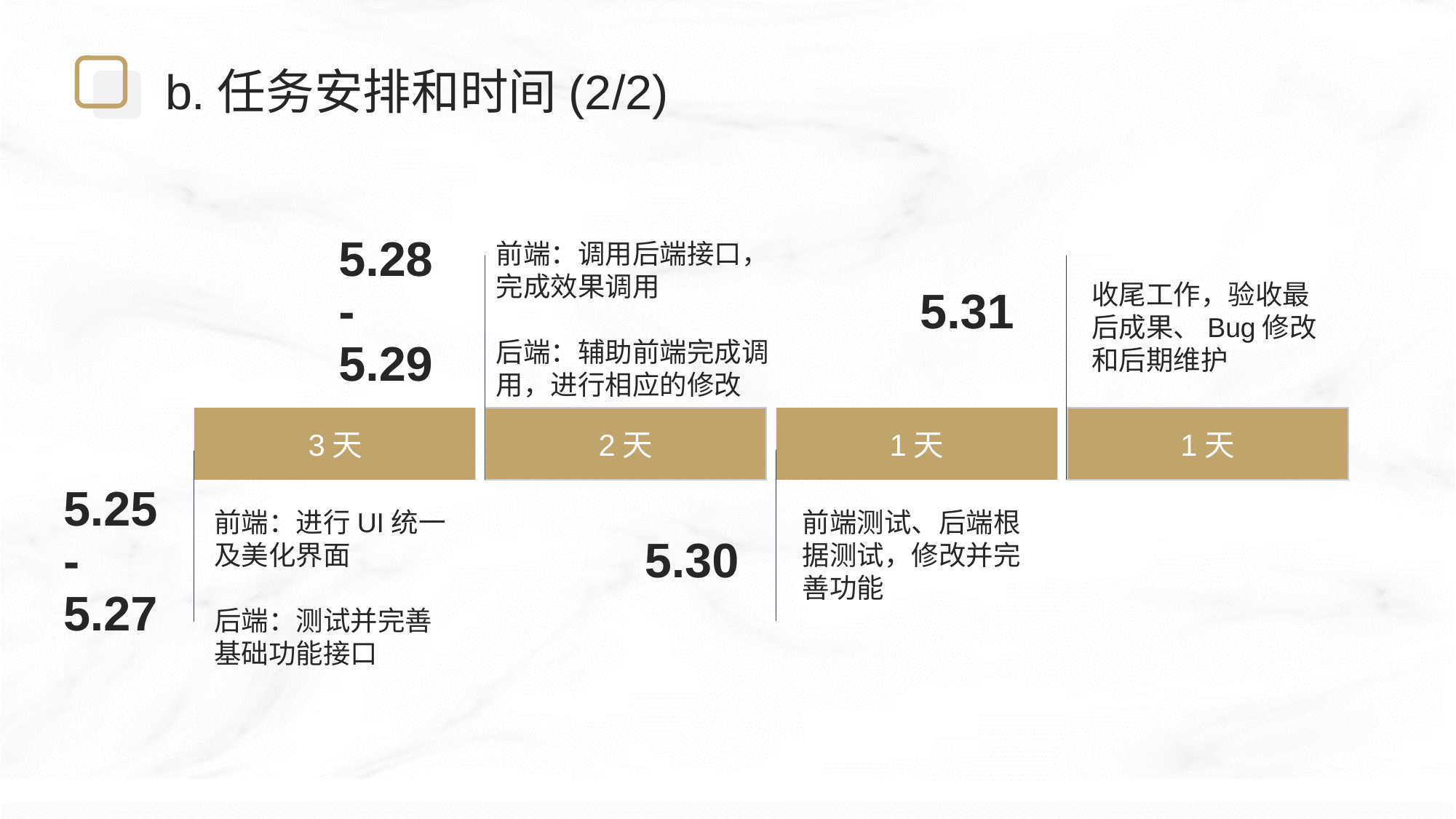

b.任务安排和时间(2/2)

前端：调用后端接口，完成效果调用

后端：辅助前端完成调用，进行相应的修改
收尾工作，验收最后成果、Bug修改和后期维护
5.28-5.29
5.31

3天
2天
1天
1天
前端：进行UI统一及美化界面

后端：测试并完善基础功能接口
前端测试、后端根据测试，修改并完善功能
5.30
5.25-5.27